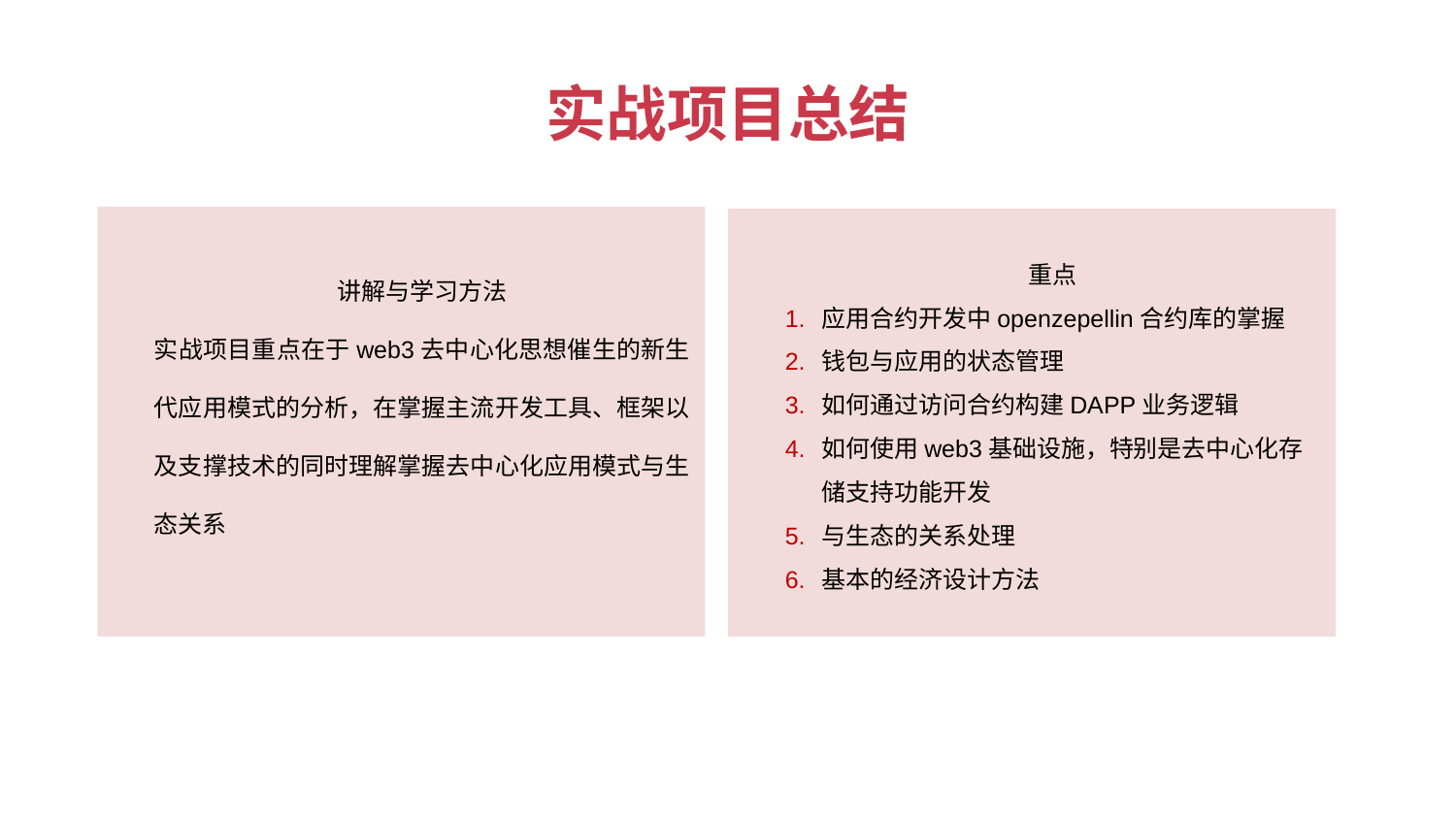

实战项目总结
讲解与学习方法
实战项目重点在于web3去中心化思想催生的新生代应用模式的分析，在掌握主流开发工具、框架以及支撑技术的同时理解掌握去中心化应用模式与生态关系

重点
应用合约开发中openzepellin合约库的掌握
钱包与应用的状态管理
如何通过访问合约构建DAPP业务逻辑
如何使用web3基础设施，特别是去中心化存储支持功能开发
与生态的关系处理
基本的经济设计方法